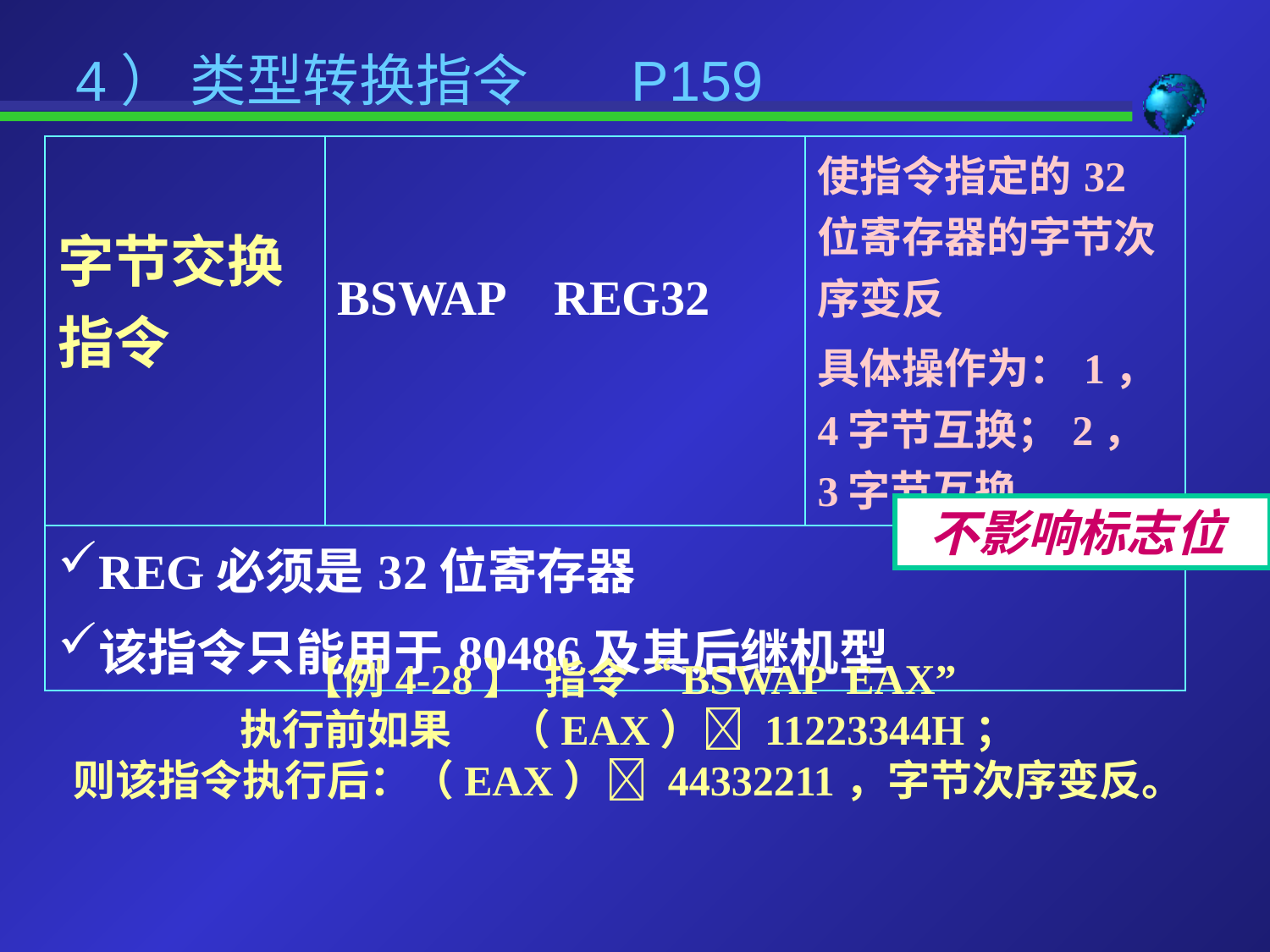

# 4） 类型转换指令       P159
| 字节交换指令 | BSWAP REG32 | 使指令指定的32位寄存器的字节次序变反 具体操作为：1，4字节互换；2，3字节互换。 |
| --- | --- | --- |
| REG必须是32位寄存器 该指令只能用于80486及其后继机型 |  |  |
不影响标志位
【例4-28】  指令“BSWAP  EAX”
执行前如果      （EAX）= 11223344H；
则该指令执行后：（EAX）= 44332211，字节次序变反。
37